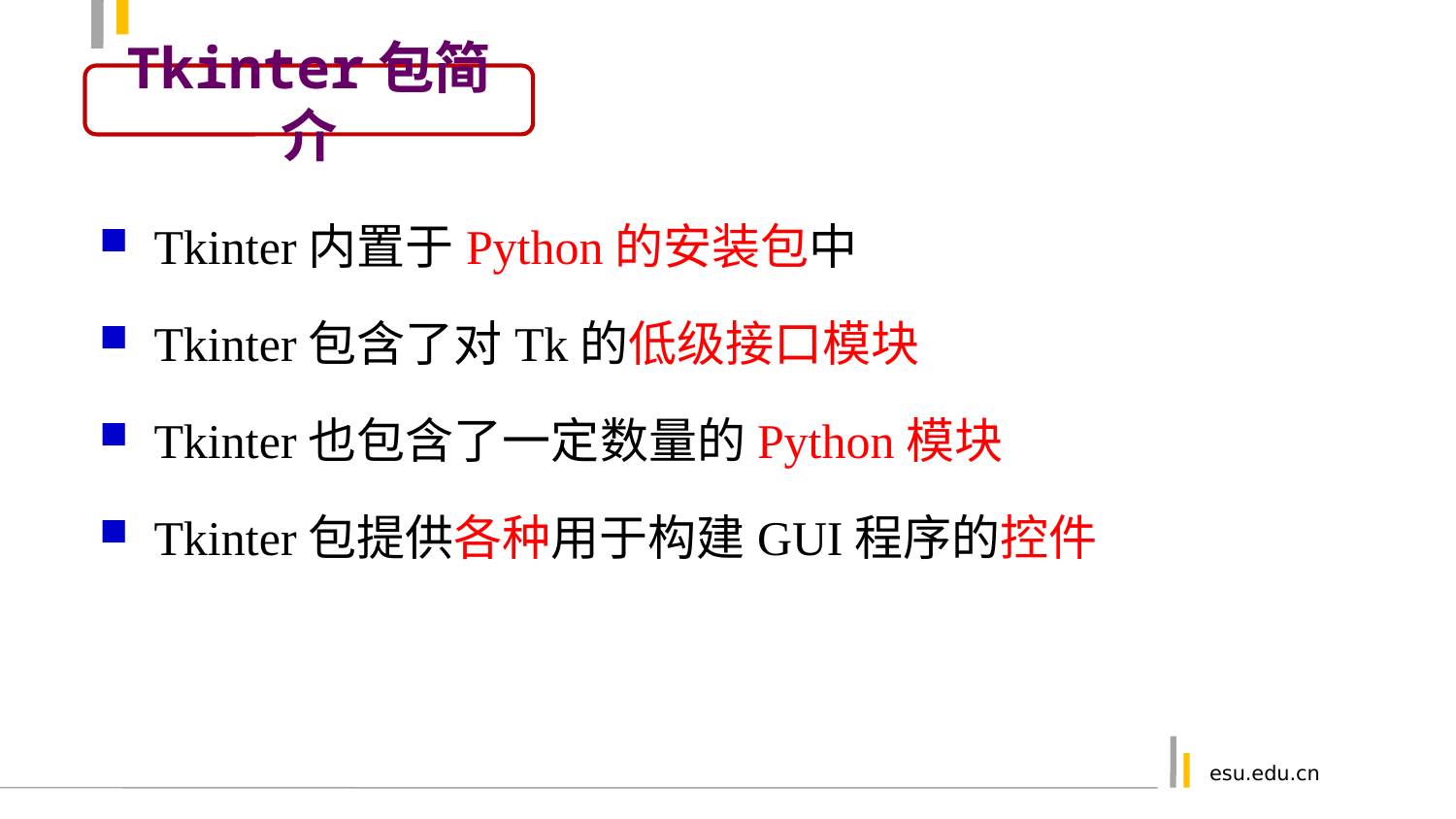

Tkinter包简介
Tkinter内置于Python的安装包中
Tkinter包含了对Tk的低级接口模块
Tkinter也包含了一定数量的Python模块
Tkinter包提供各种用于构建GUI程序的控件